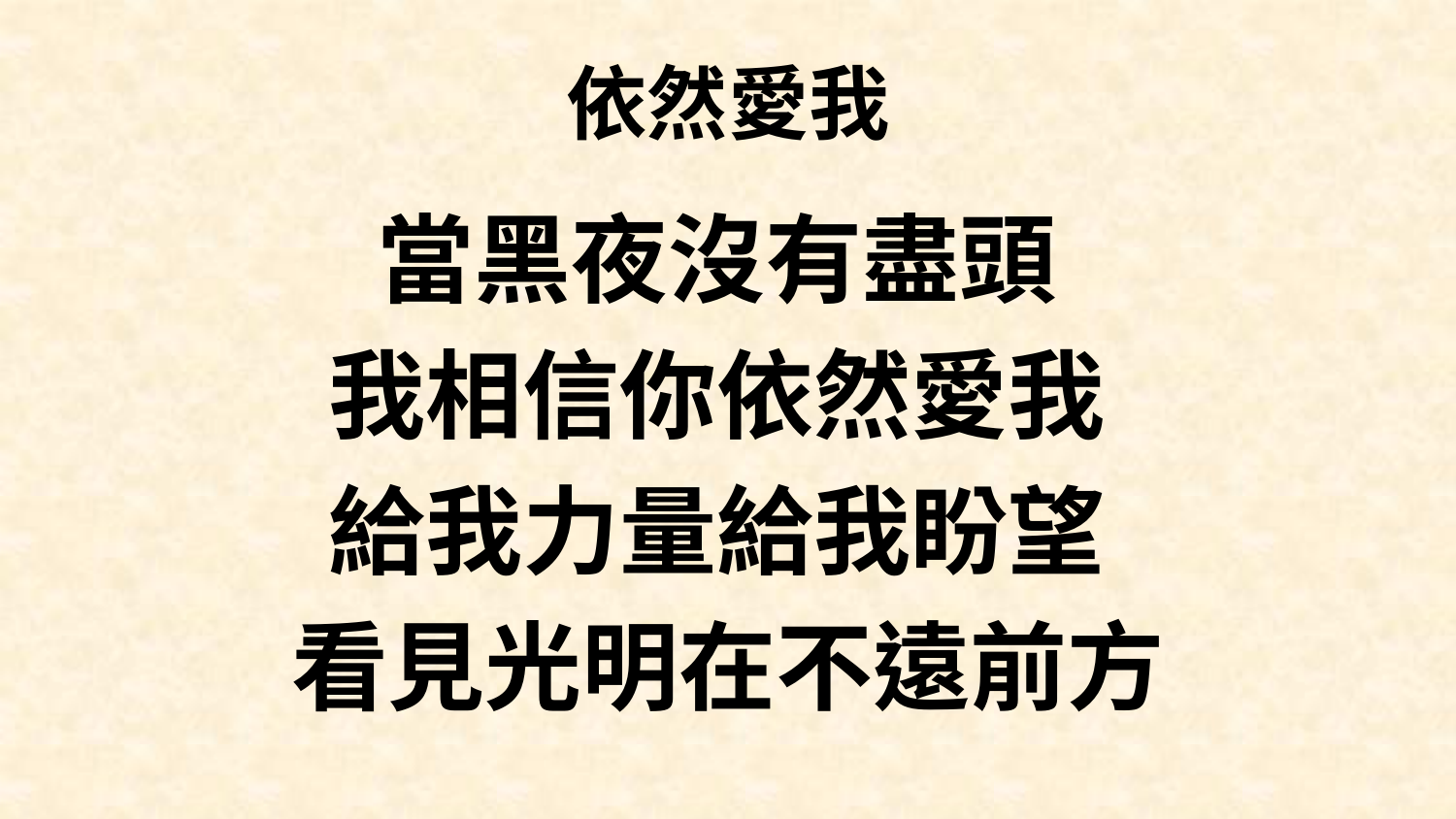

# 依然愛我
當黑夜沒有盡頭
我相信你依然愛我
給我力量給我盼望
看見光明在不遠前方